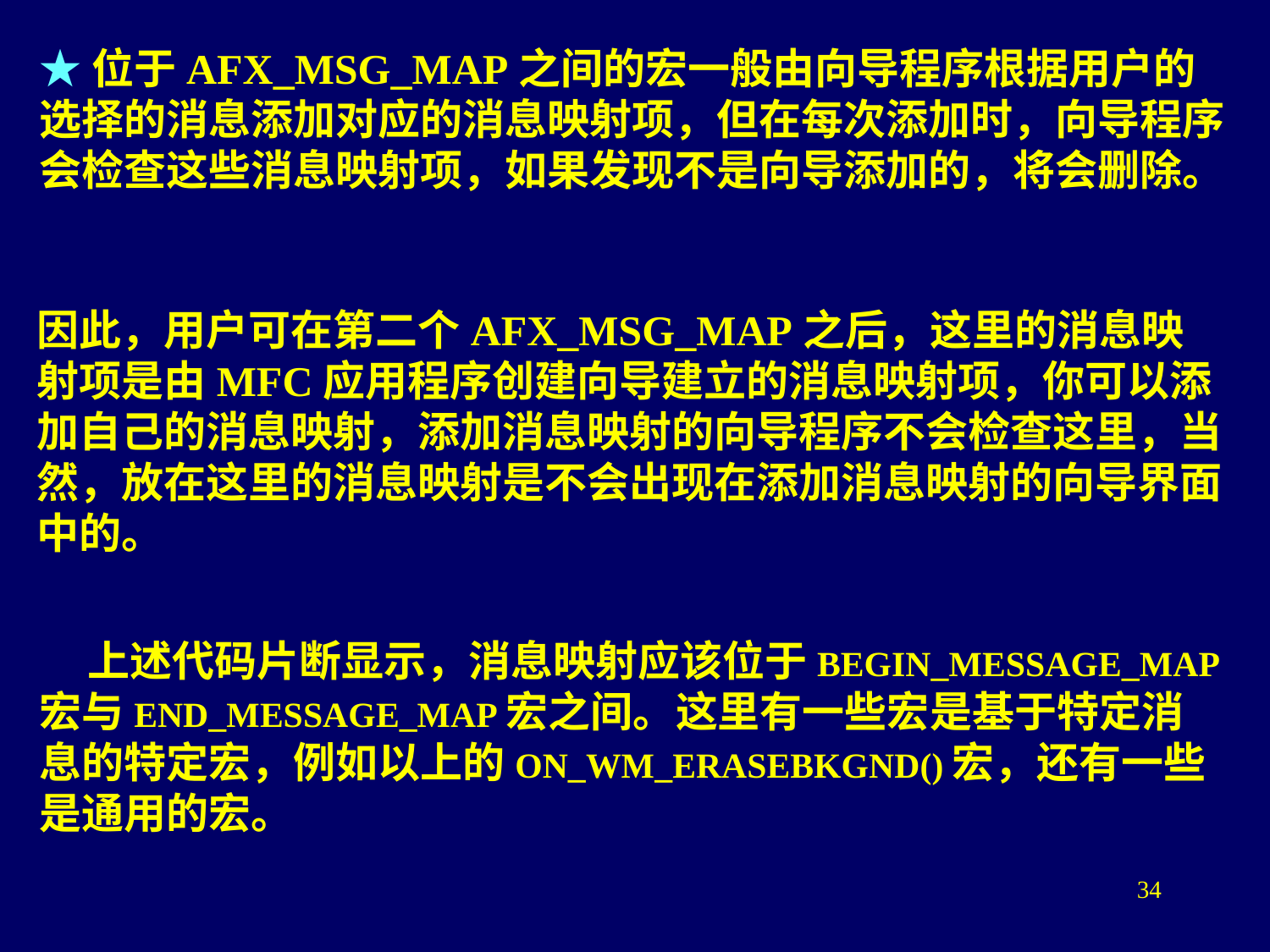

★位于AFX_MSG_MAP之间的宏一般由向导程序根据用户的选择的消息添加对应的消息映射项，但在每次添加时，向导程序会检查这些消息映射项，如果发现不是向导添加的，将会删除。
因此，用户可在第二个AFX_MSG_MAP之后，这里的消息映射项是由MFC应用程序创建向导建立的消息映射项，你可以添加自己的消息映射，添加消息映射的向导程序不会检查这里，当然，放在这里的消息映射是不会出现在添加消息映射的向导界面中的。
    上述代码片断显示，消息映射应该位于BEGIN_MESSAGE_MAP宏与END_MESSAGE_MAP宏之间。这里有一些宏是基于特定消息的特定宏，例如以上的ON_WM_ERASEBKGND()宏，还有一些是通用的宏。
34